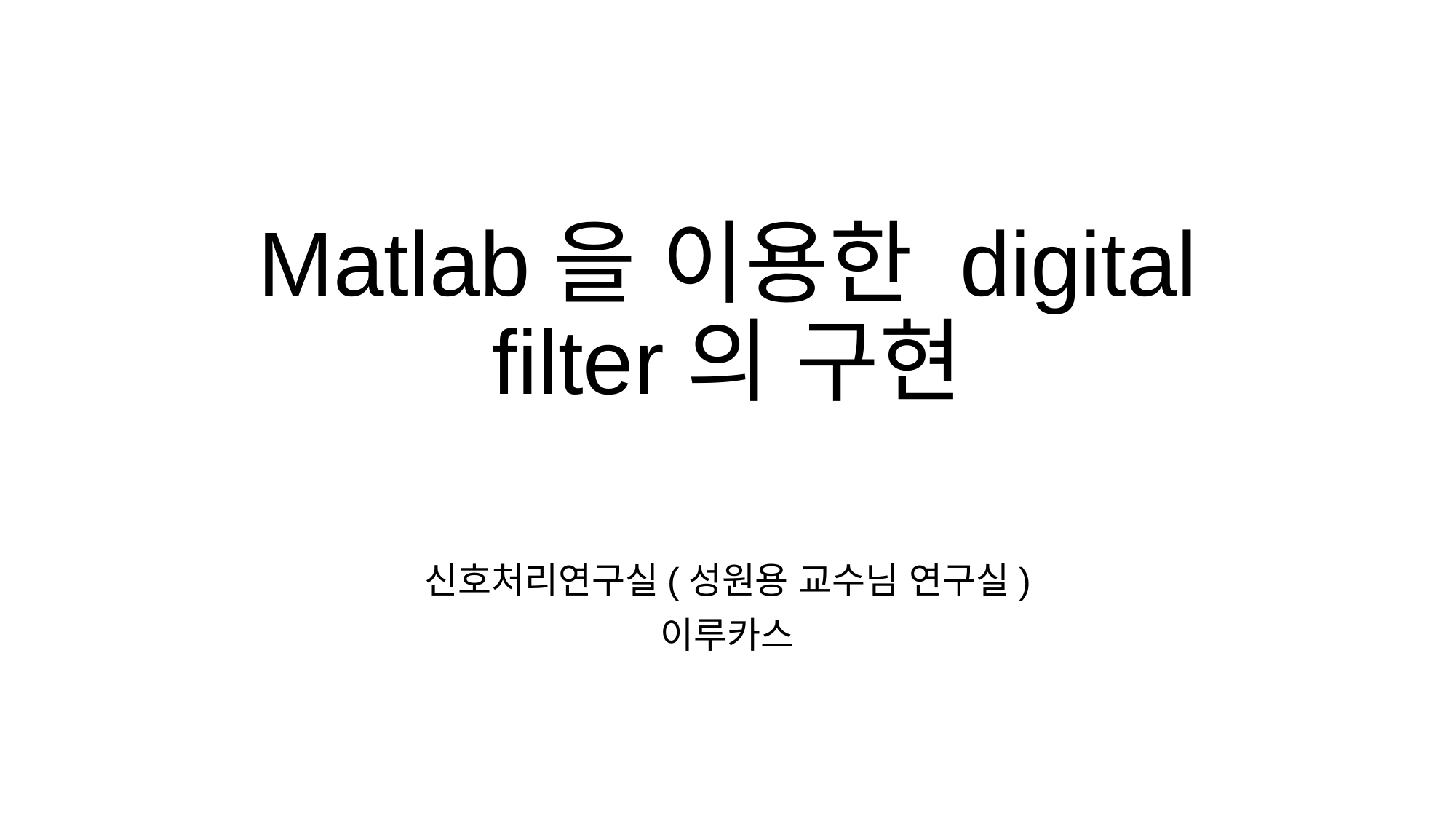

# Matlab을 이용한 digital filter의 구현

신호처리연구실(성원용 교수님 연구실)
이루카스